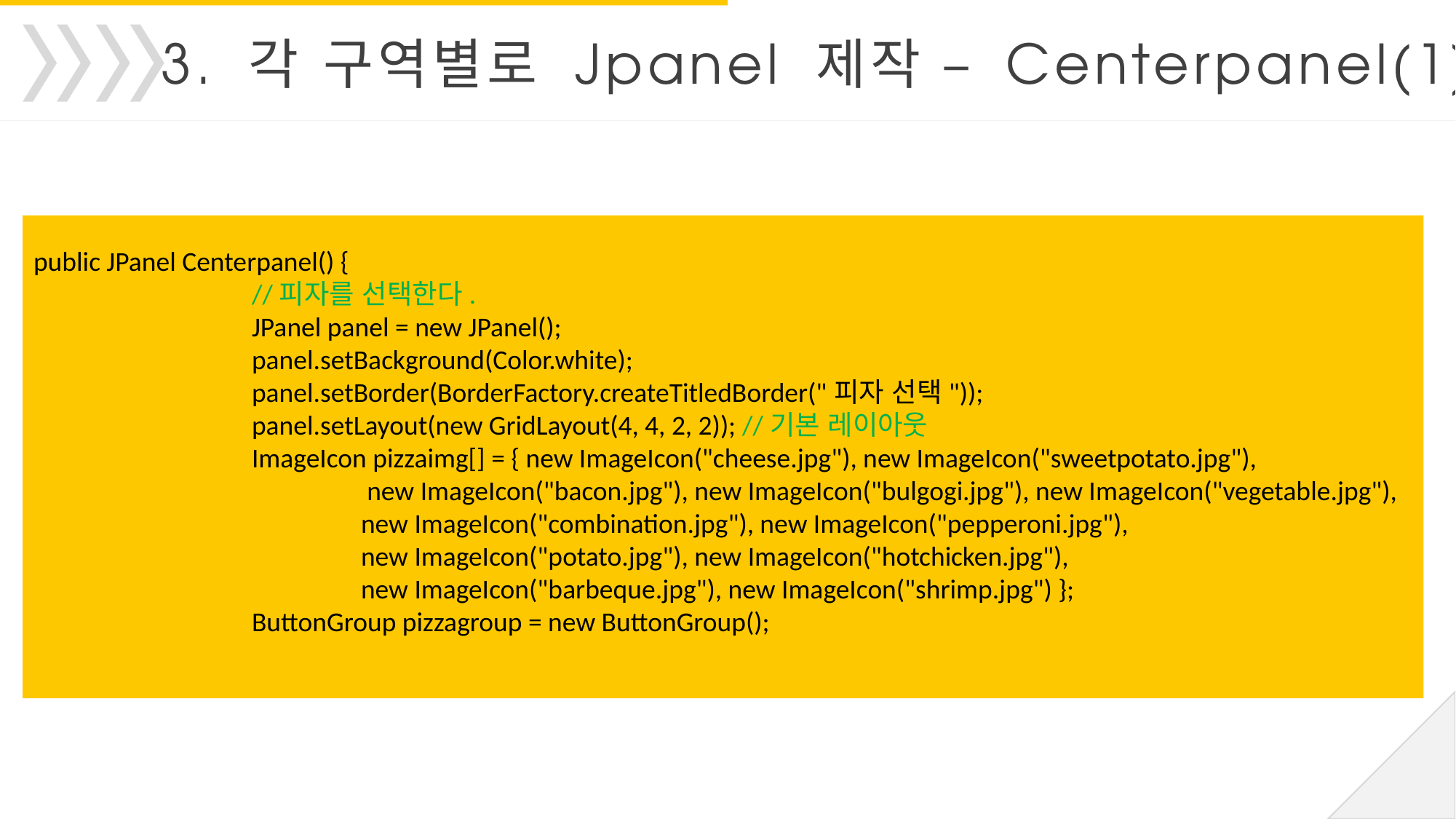

3. 각 구역별로 Jpanel 제작 – Centerpanel(1)

public JPanel Centerpanel() {
		//피자를 선택한다.
		JPanel panel = new JPanel();
		panel.setBackground(Color.white);
		panel.setBorder(BorderFactory.createTitledBorder("피자 선택"));
		panel.setLayout(new GridLayout(4, 4, 2, 2)); //기본 레이아웃
		ImageIcon pizzaimg[] = { new ImageIcon("cheese.jpg"), new ImageIcon("sweetpotato.jpg"),
			 new ImageIcon("bacon.jpg"), new ImageIcon("bulgogi.jpg"), new ImageIcon("vegetable.jpg"),
			new ImageIcon("combination.jpg"), new ImageIcon("pepperoni.jpg"),
			new ImageIcon("potato.jpg"), new ImageIcon("hotchicken.jpg"),
			new ImageIcon("barbeque.jpg"), new ImageIcon("shrimp.jpg") };
		ButtonGroup pizzagroup = new ButtonGroup();